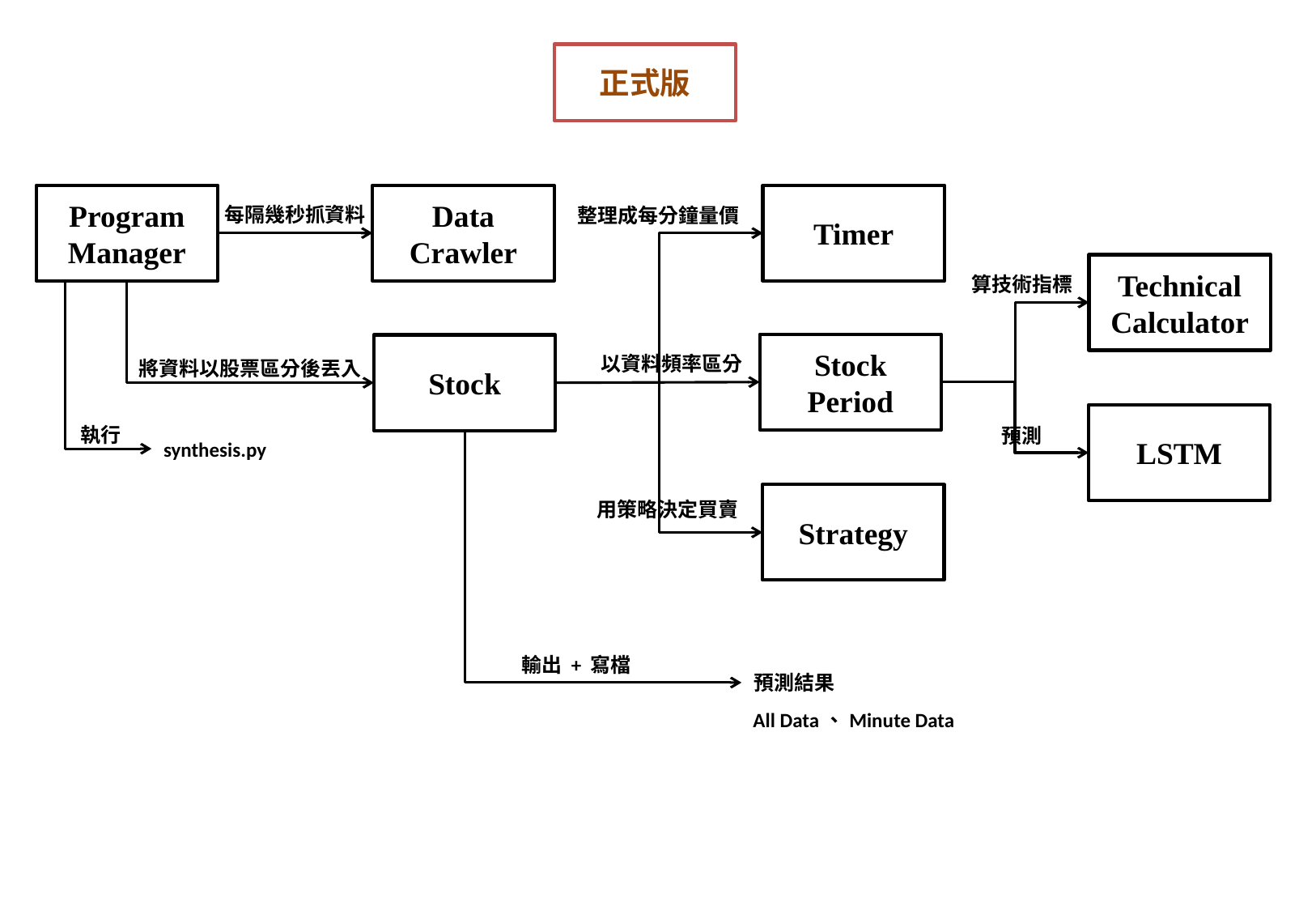

正式版
Timer
Program Manager
Data Crawler
每隔幾秒抓資料
整理成每分鐘量價
Technical Calculator
算技術指標
Stock Period
Stock
以資料頻率區分
將資料以股票區分後丟入
LSTM
執行
預測
synthesis.py
Strategy
用策略決定買賣
輸出 + 寫檔
預測結果
All Data、Minute Data